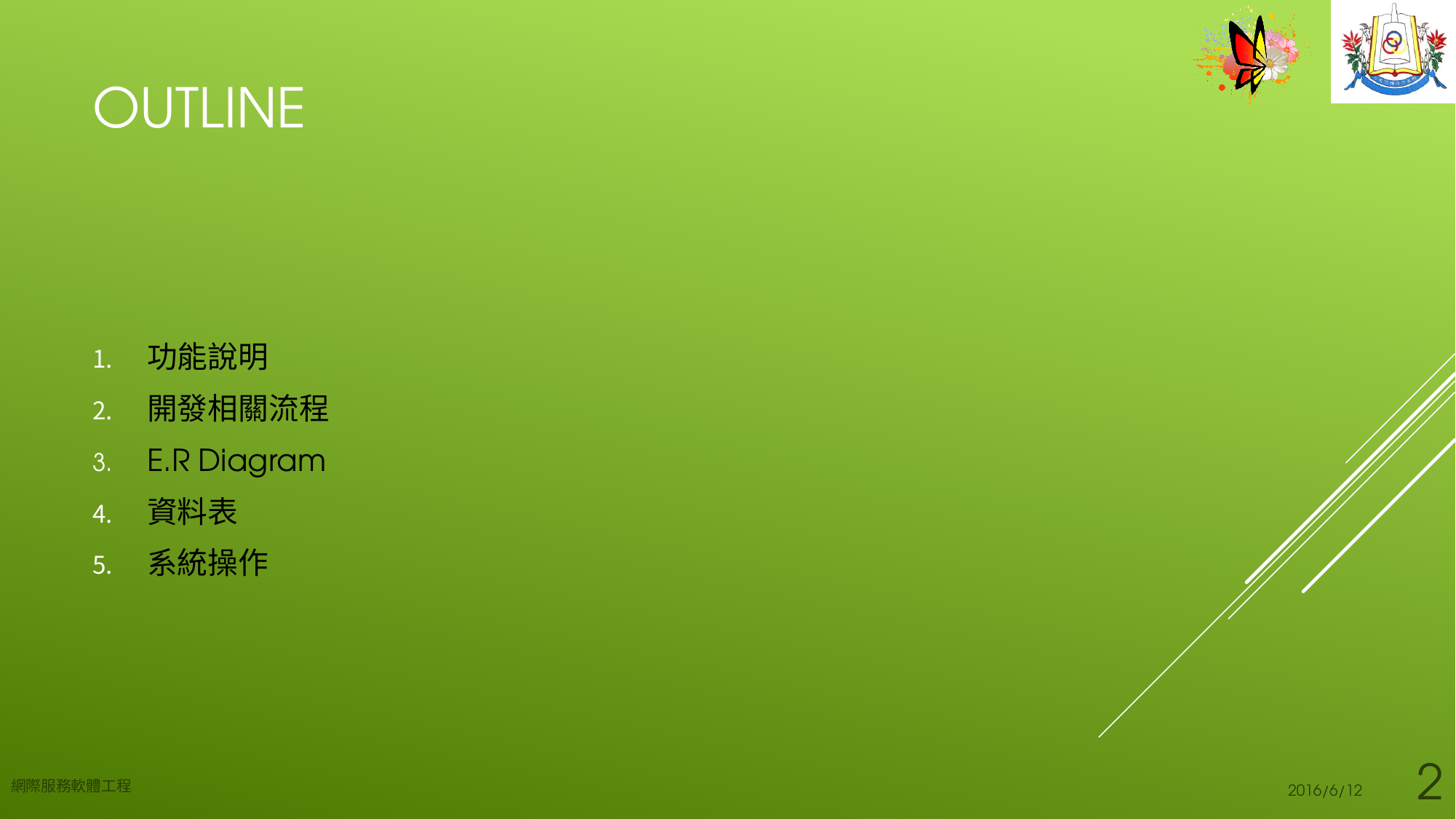

# Outline

功能說明
開發相關流程
E.R Diagram
資料表
系統操作

2
網際服務軟體工程
2016/6/12